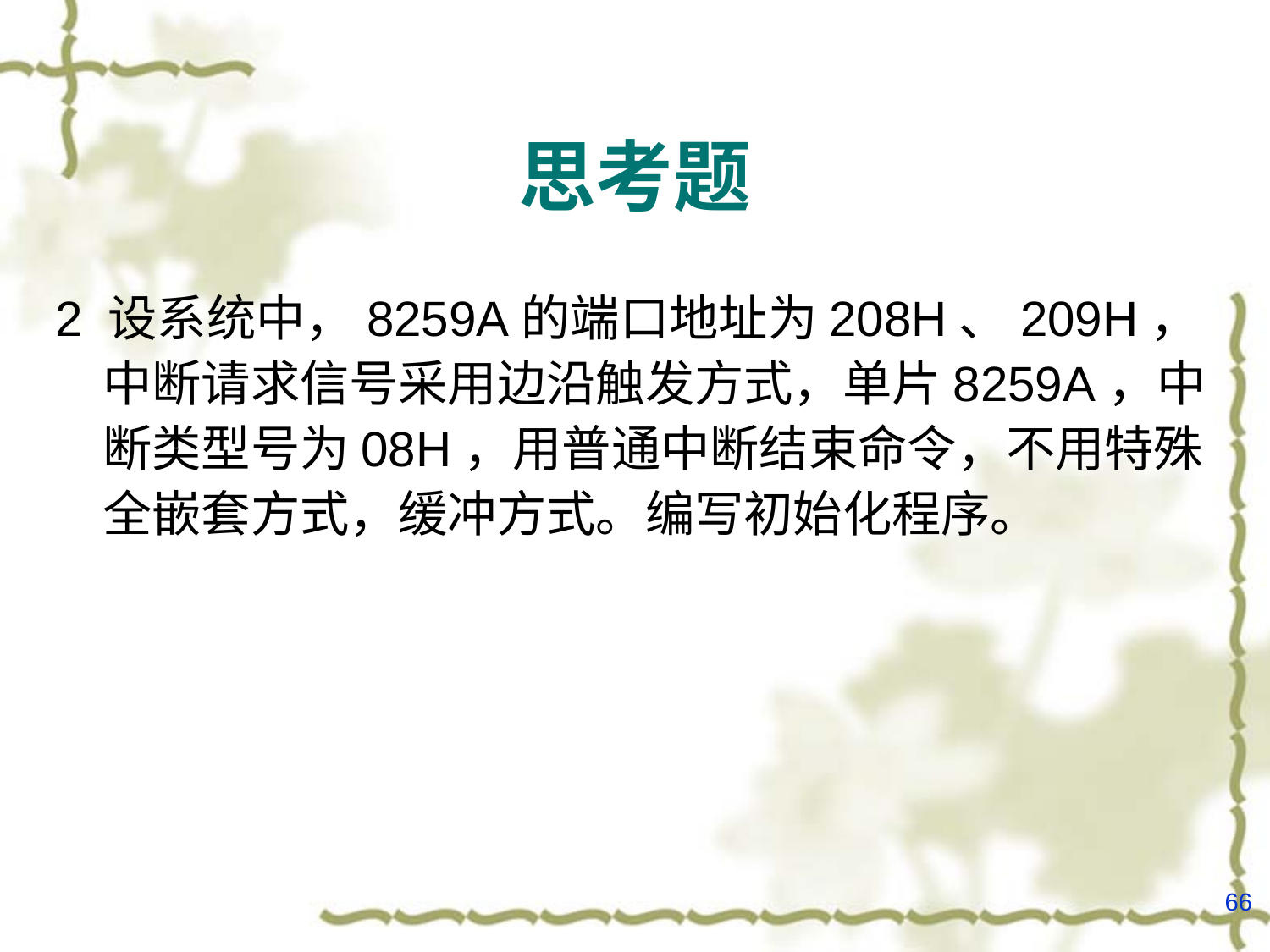

# 思考题
2 设系统中，8259A的端口地址为208H、209H，中断请求信号采用边沿触发方式，单片8259A，中断类型号为08H，用普通中断结束命令，不用特殊全嵌套方式，缓冲方式。编写初始化程序。
66